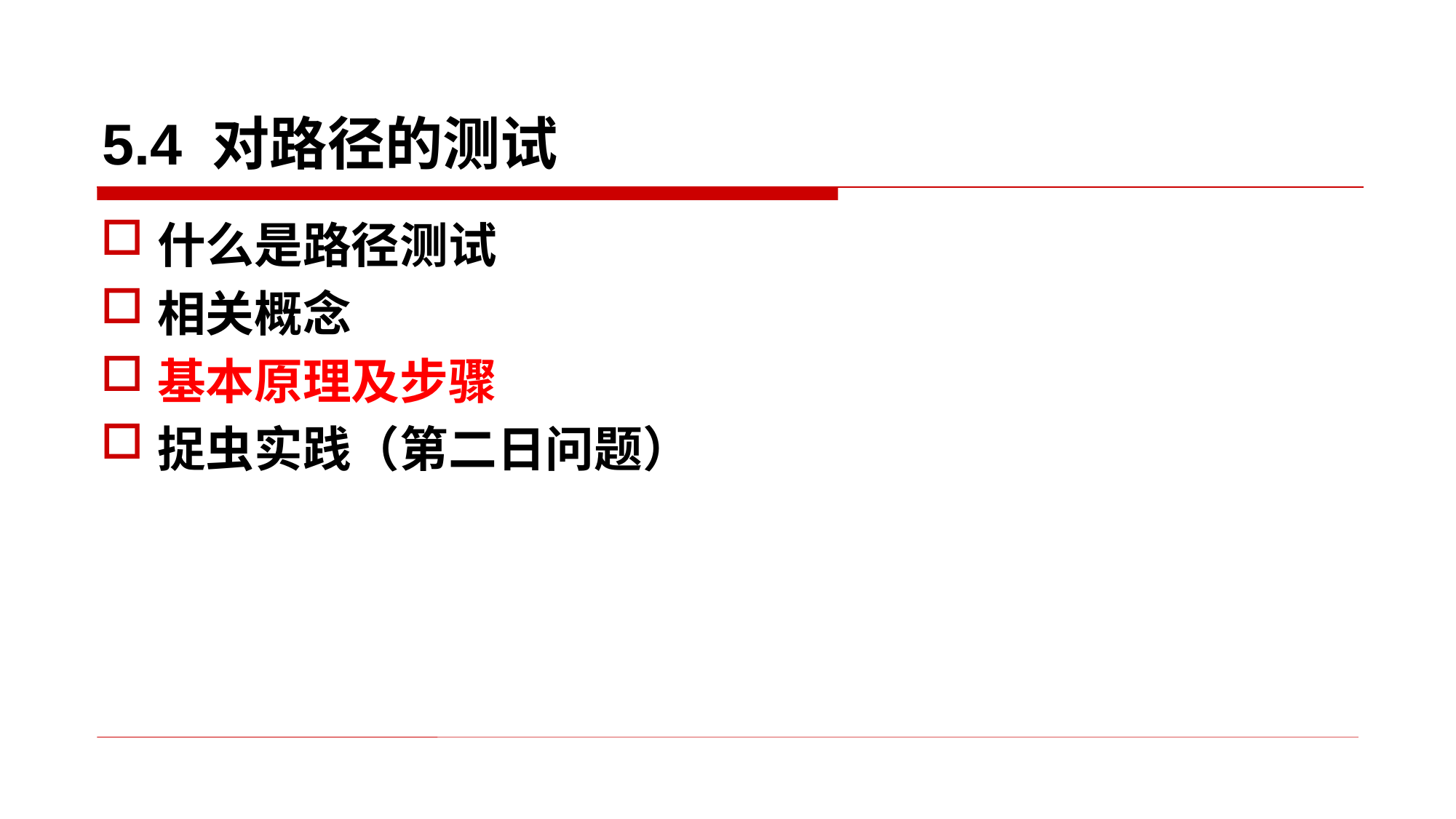

# 5.4 对路径的测试
什么是路径测试
相关概念
基本原理及步骤
捉虫实践（第二日问题）

20